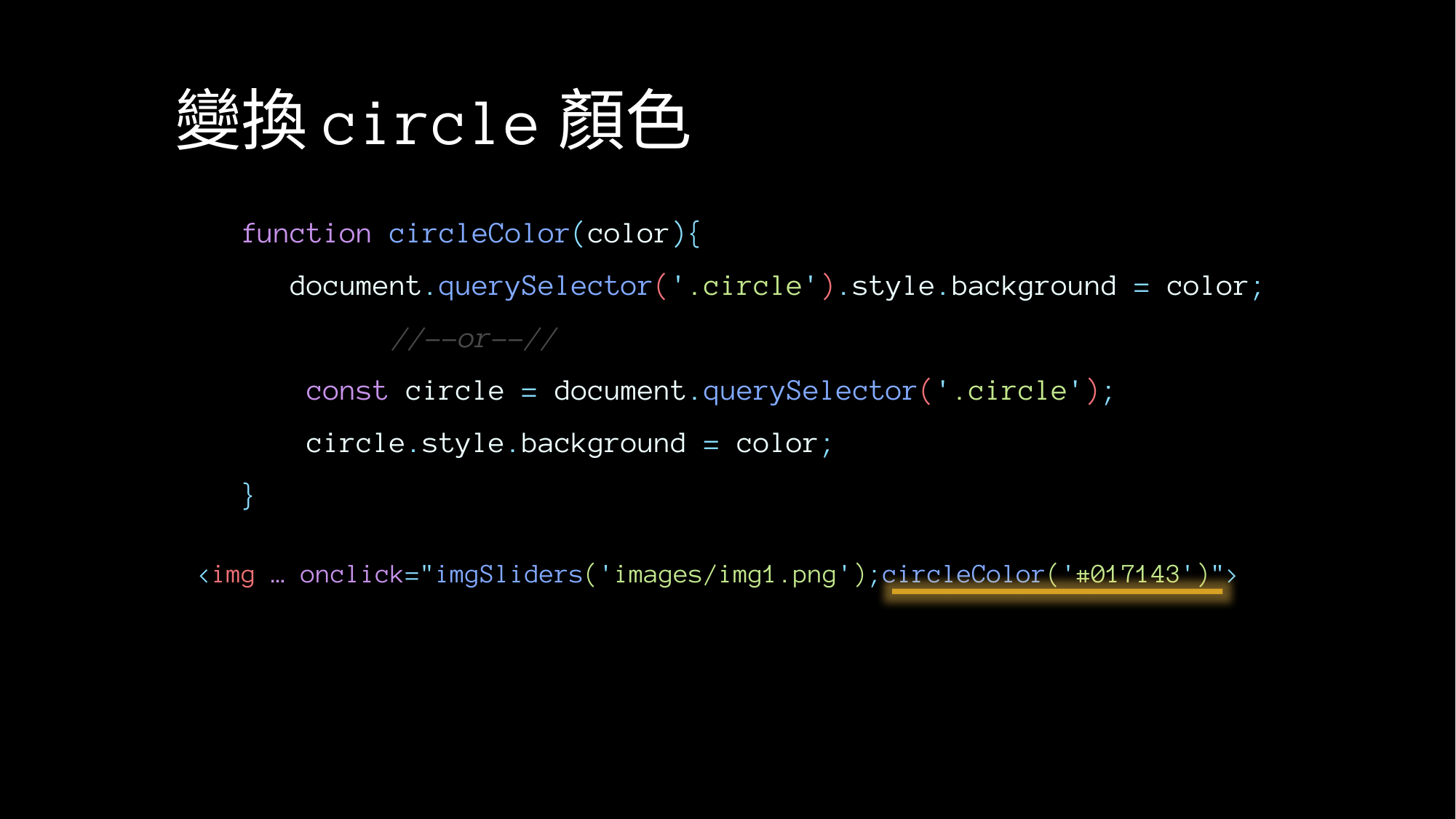

# 變換circle顏色
    function circleColor(color){
       document.querySelector('.circle').style.background = color;
		//--or--//
        const circle = document.querySelector('.circle');
        circle.style.background = color;
    }

<img … onclick="imgSliders('images/img1.png');circleColor('#017143')">